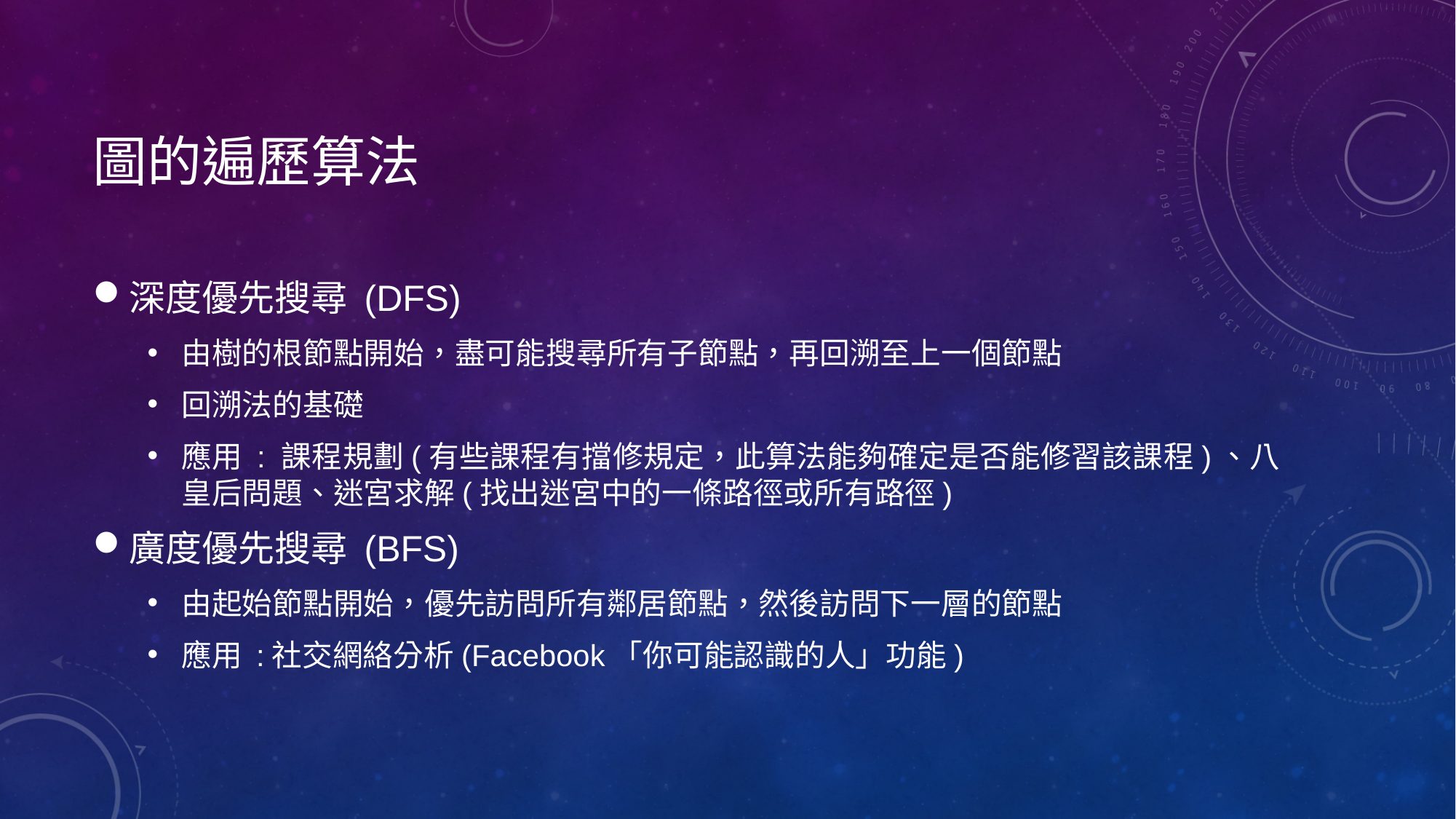

# 圖的遍歷算法
深度優先搜尋 (DFS)
由樹的根節點開始，盡可能搜尋所有子節點，再回溯至上一個節點
回溯法的基礎
應用 : 課程規劃(有些課程有擋修規定，此算法能夠確定是否能修習該課程)、八皇后問題、迷宮求解(找出迷宮中的一條路徑或所有路徑)
廣度優先搜尋 (BFS)
由起始節點開始，優先訪問所有鄰居節點，然後訪問下一層的節點
應用 :社交網絡分析(Facebook「你可能認識的人」功能)